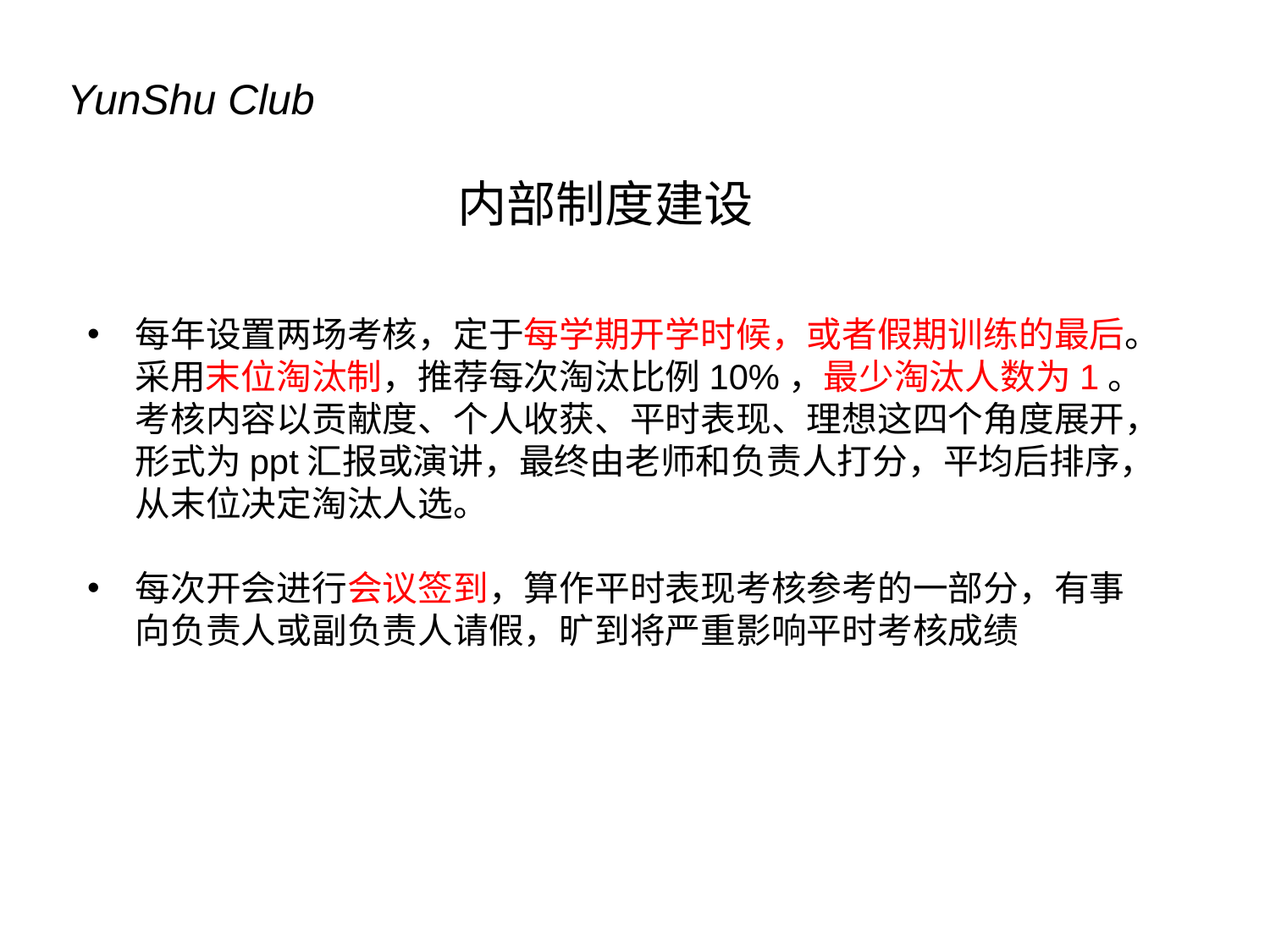

YunShu Club
内部制度建设
每年设置两场考核，定于每学期开学时候，或者假期训练的最后。采用末位淘汰制，推荐每次淘汰比例10%，最少淘汰人数为1。考核内容以贡献度、个人收获、平时表现、理想这四个角度展开，形式为ppt汇报或演讲，最终由老师和负责人打分，平均后排序，从末位决定淘汰人选。

每次开会进行会议签到，算作平时表现考核参考的一部分，有事向负责人或副负责人请假，旷到将严重影响平时考核成绩